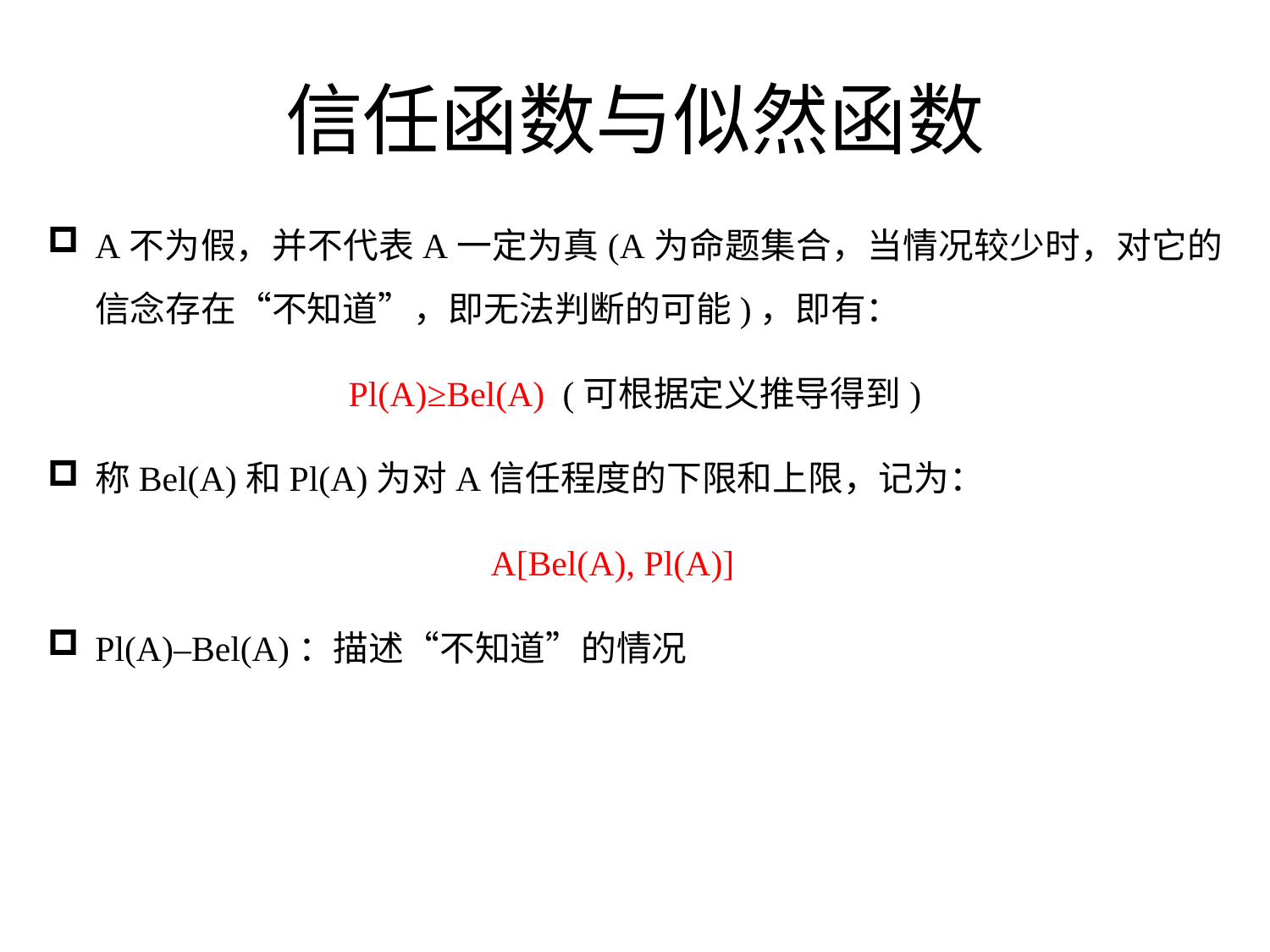

# 信任函数与似然函数
A不为假，并不代表A一定为真(A为命题集合，当情况较少时，对它的信念存在“不知道”，即无法判断的可能)，即有：
Pl(A)≥Bel(A)  (可根据定义推导得到)
称Bel(A)和Pl(A)为对A信任程度的下限和上限，记为：
			       A[Bel(A), Pl(A)]
Pl(A)‒Bel(A)：描述“不知道”的情况